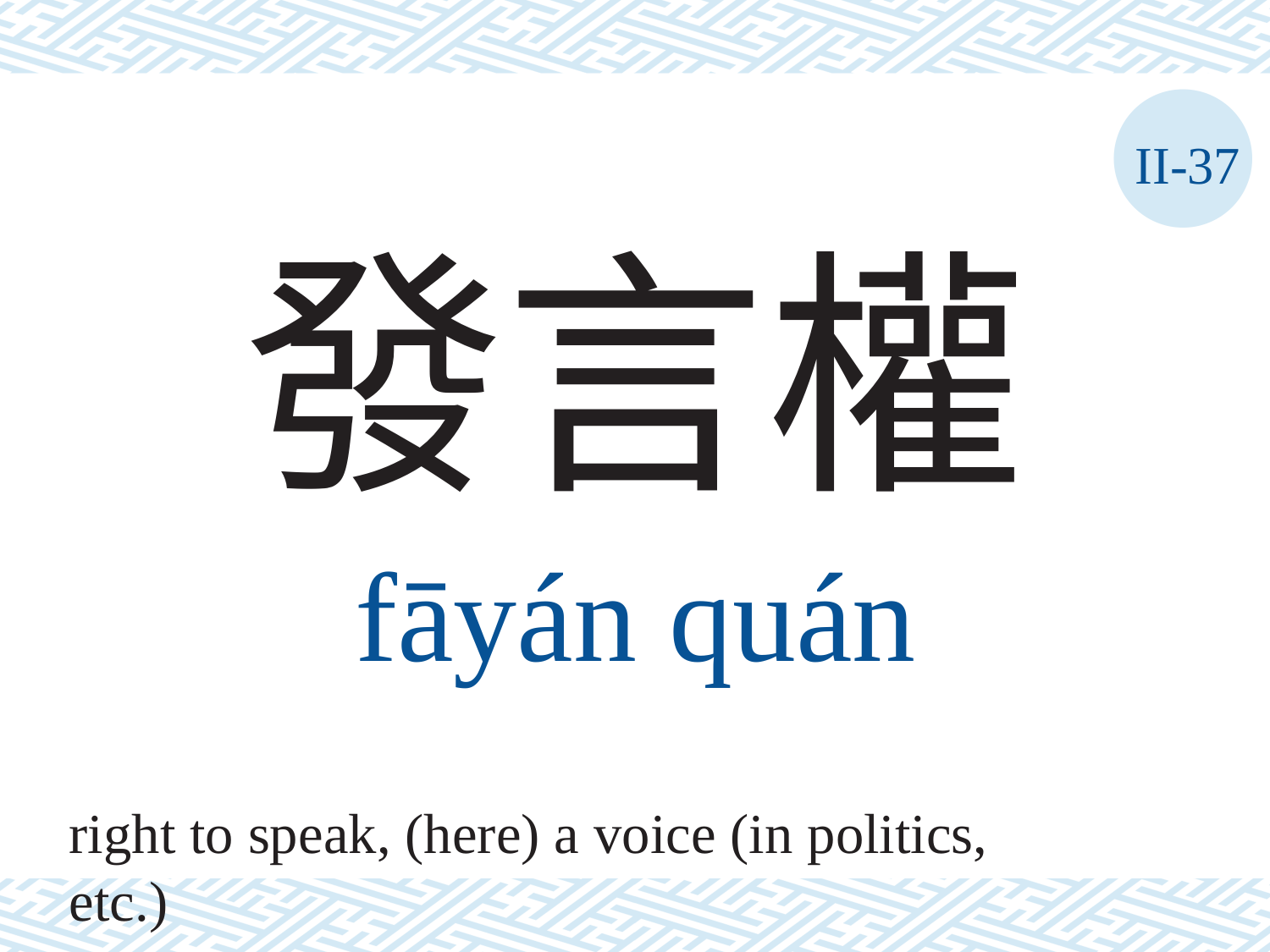

II-37
發言權
fāyán	quán
right to speak, (here) a voice (in politics, etc.)